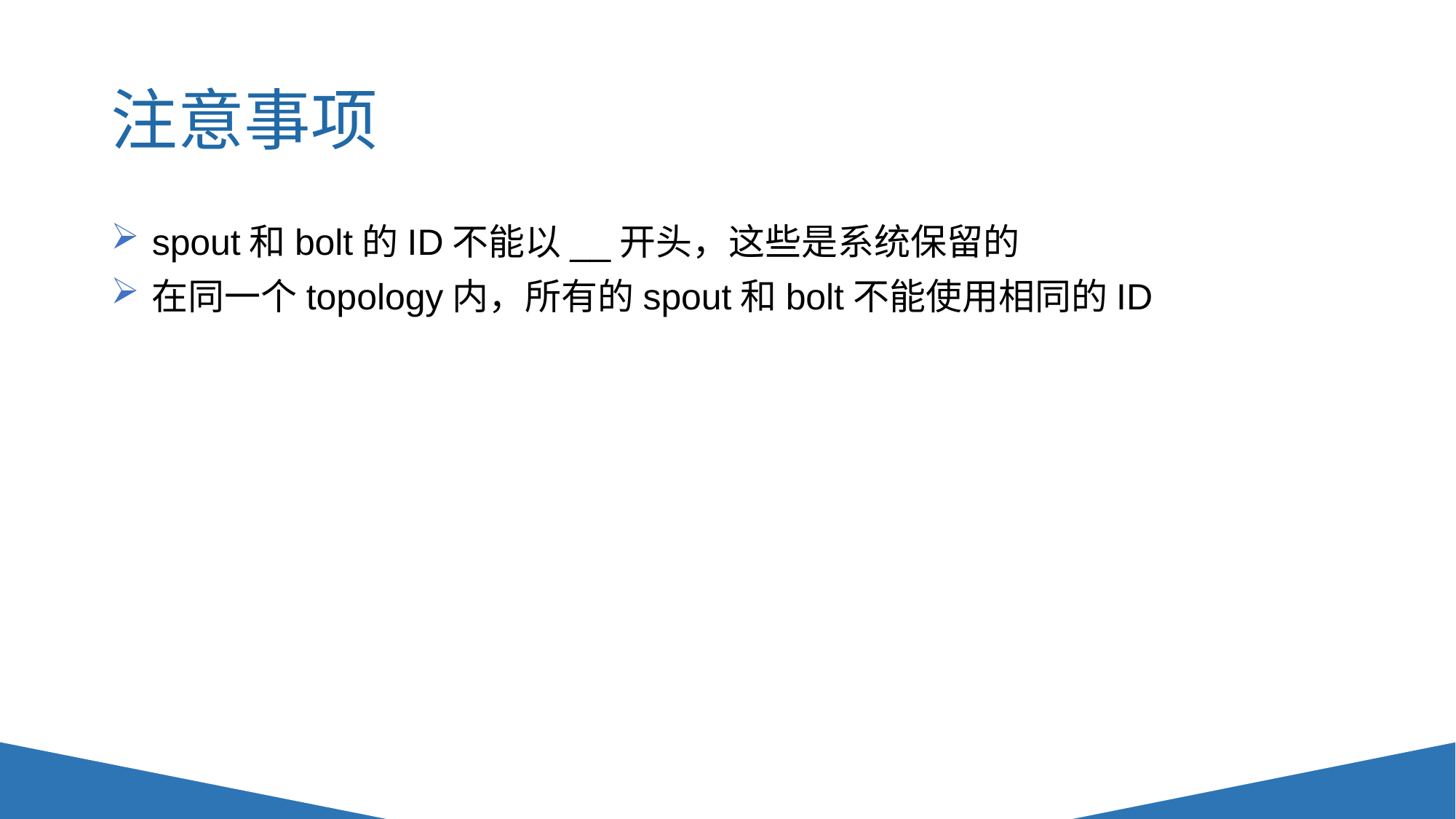

# 注意事项
spout和bolt的ID不能以__开头，这些是系统保留的
在同一个topology内，所有的spout和bolt不能使用相同的ID